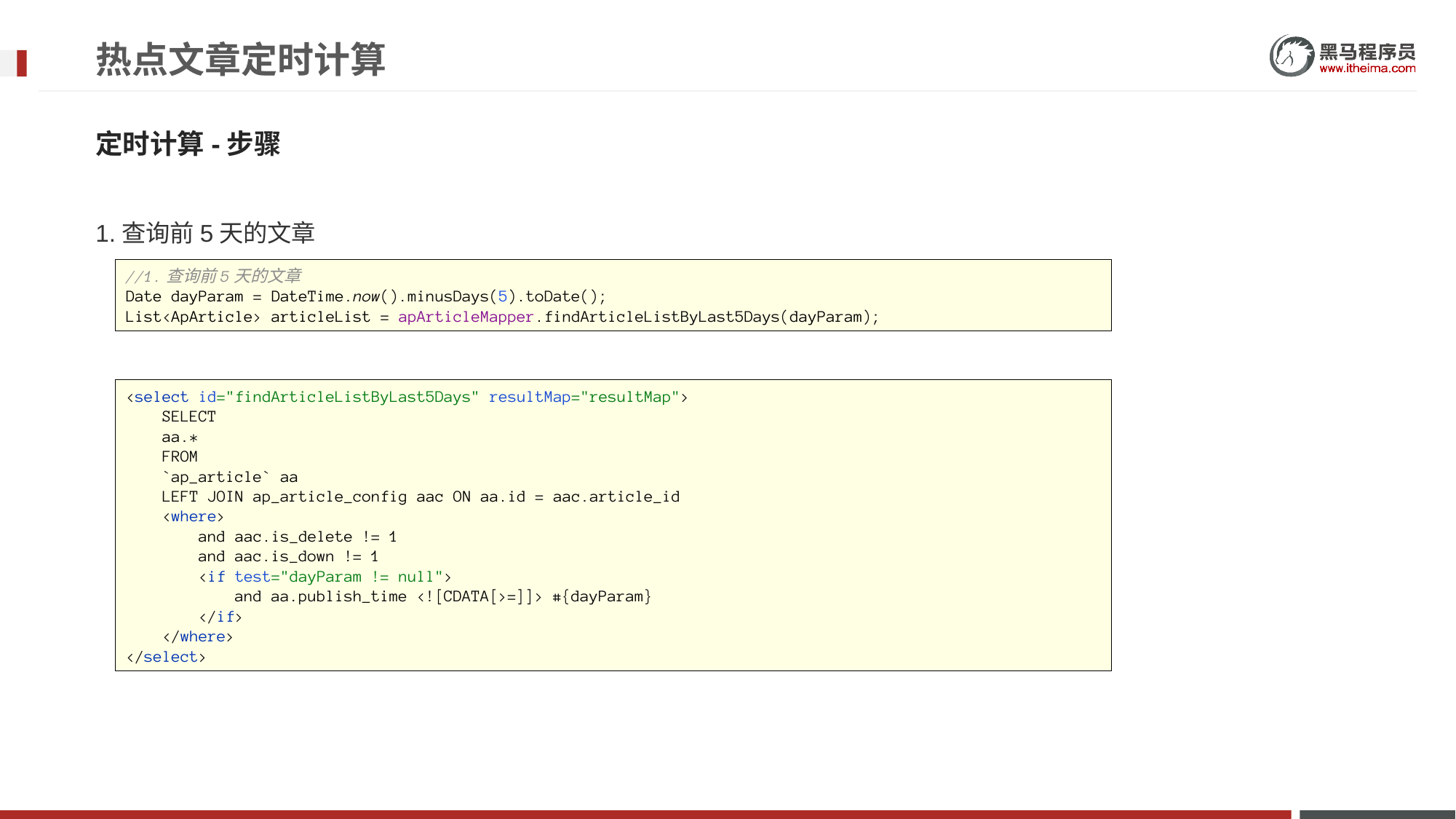

# 热点文章定时计算
定时计算-步骤
1.查询前5天的文章

//1.查询前5天的文章
Date dayParam = DateTime.now().minusDays(5).toDate();
List<ApArticle> articleList = apArticleMapper.findArticleListByLast5Days(dayParam);
<select id="findArticleListByLast5Days" resultMap="resultMap">
    SELECT
    aa.*
    FROM
    `ap_article` aa
    LEFT JOIN ap_article_config aac ON aa.id = aac.article_id
    <where>
        and aac.is_delete != 1
        and aac.is_down != 1
        <if test="dayParam != null">
            and aa.publish_time <![CDATA[>=]]> #{dayParam}
        </if>
    </where>
</select>